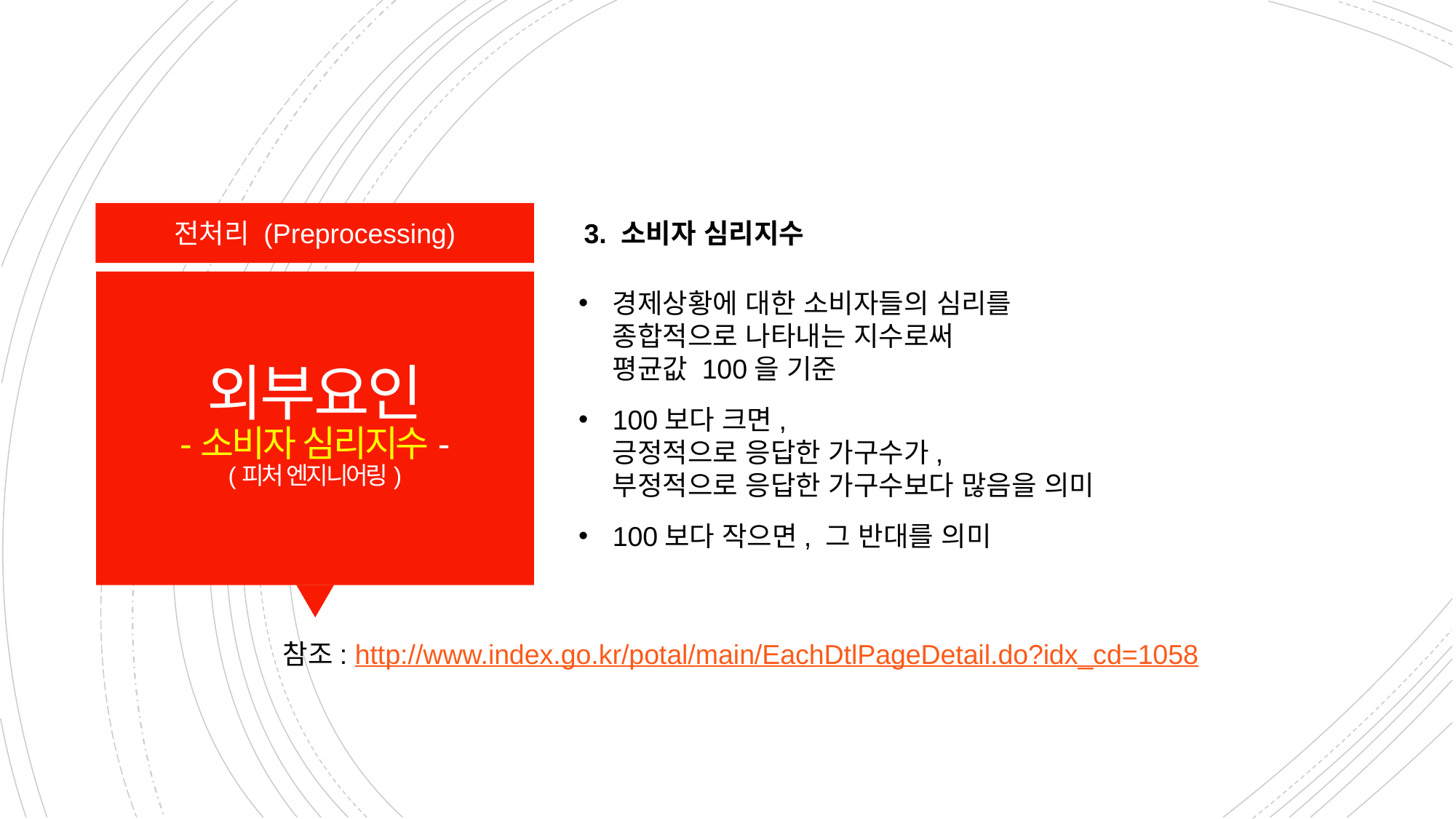

전처리 (Preprocessing)
3. 소비자 심리지수
# 외부요인 -소비자 심리지수- (피처 엔지니어링)
경제상황에 대한 소비자들의 심리를 종합적으로 나타내는 지수로써
평균값 100을 기준
100보다 크면,
긍정적으로 응답한 가구수가,
부정적으로 응답한 가구수보다 많음을 의미
100보다 작으면, 그 반대를 의미
참조: http://www.index.go.kr/potal/main/EachDtlPageDetail.do?idx_cd=1058